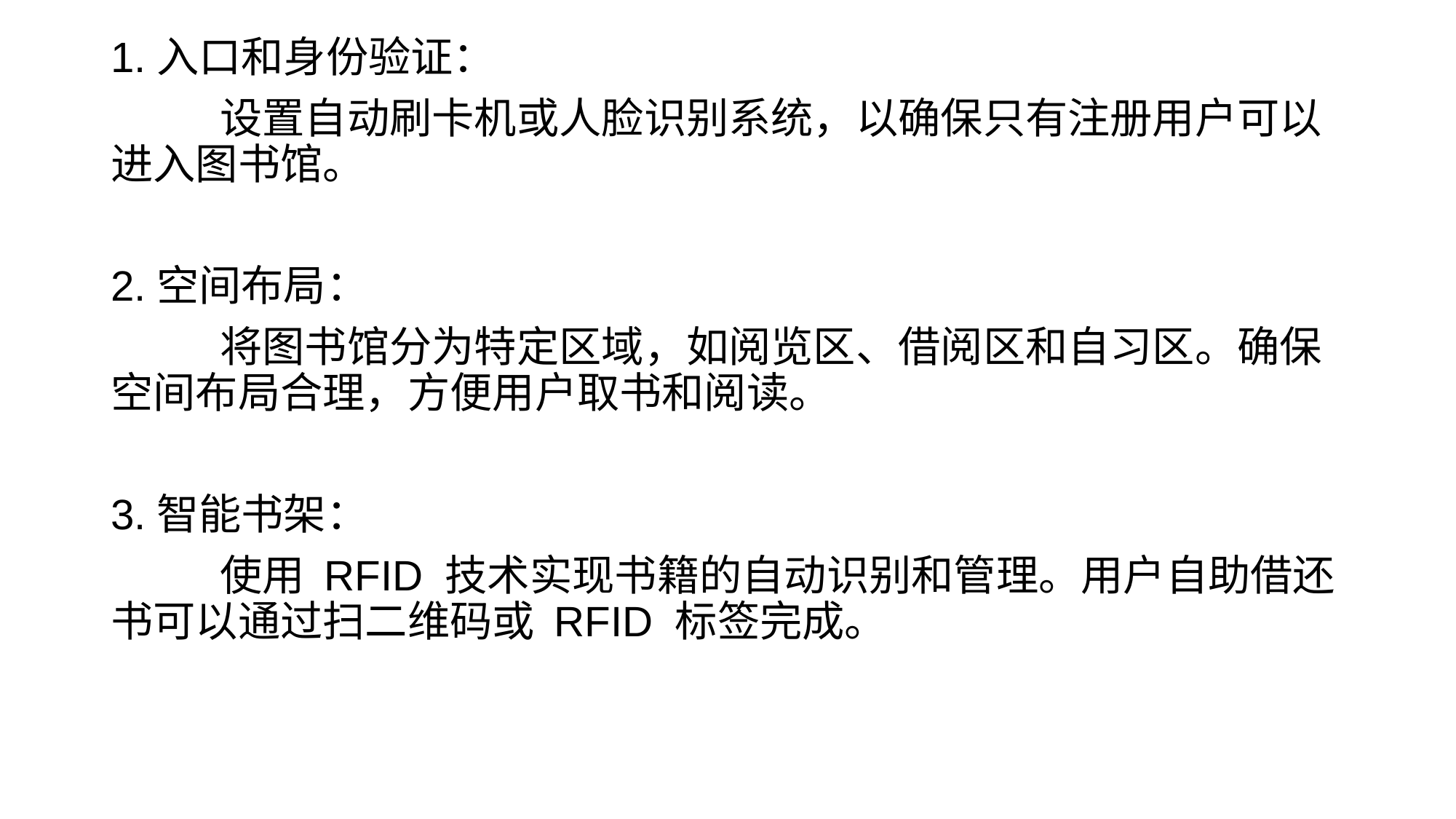

1.入口和身份验证：
	设置自动刷卡机或人脸识别系统，以确保只有注册用户可以进入图书馆。

2.空间布局：
	将图书馆分为特定区域，如阅览区、借阅区和自习区。确保空间布局合理，方便用户取书和阅读。

3.智能书架：
	使用 RFID 技术实现书籍的自动识别和管理。用户自助借还书可以通过扫二维码或 RFID 标签完成。